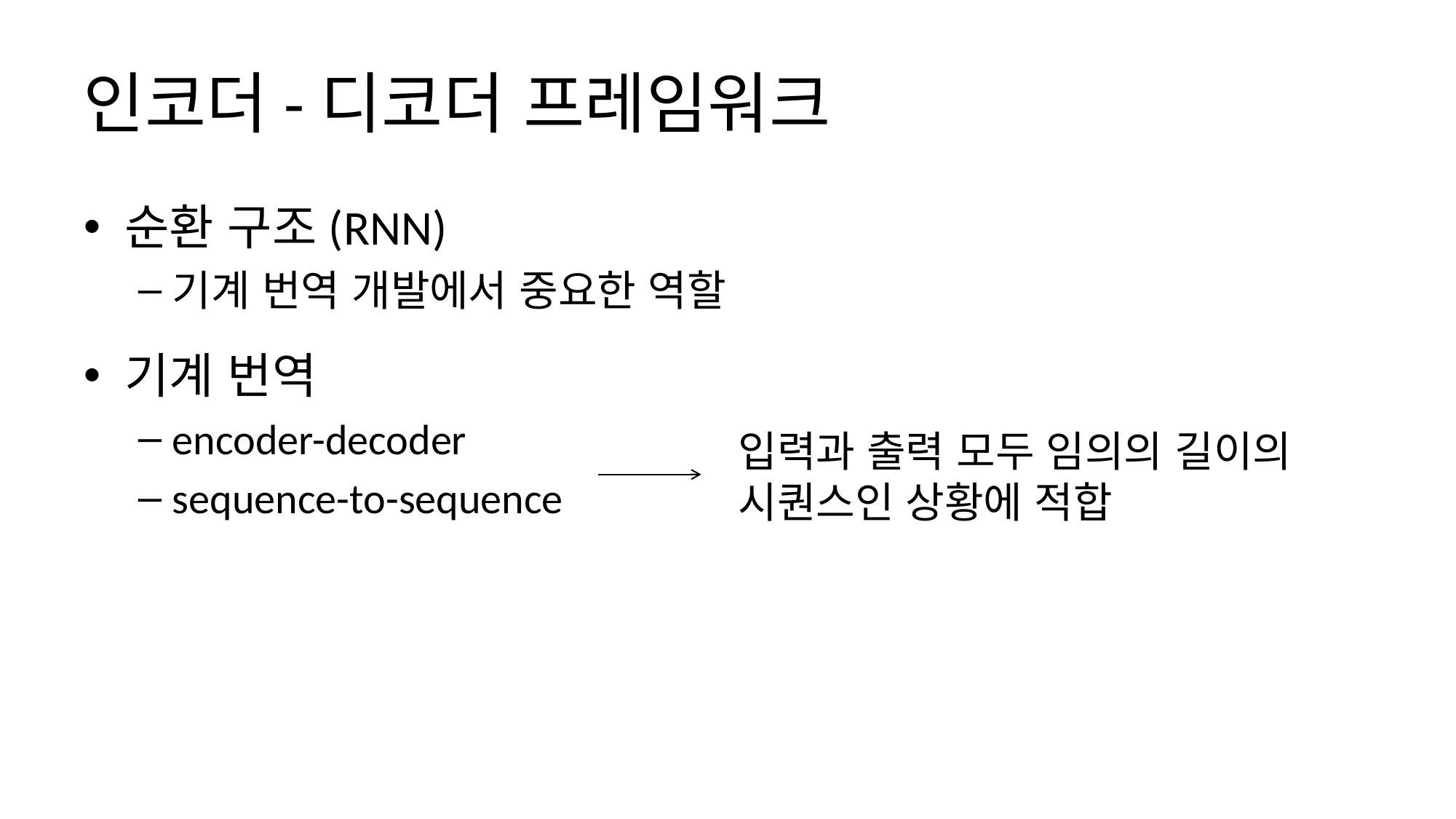

# 인코더-디코더 프레임워크
순환 구조(RNN)
기계 번역 개발에서 중요한 역할

기계 번역
encoder-decoder
sequence-to-sequence
입력과 출력 모두 임의의 길이의 시퀀스인 상황에 적합